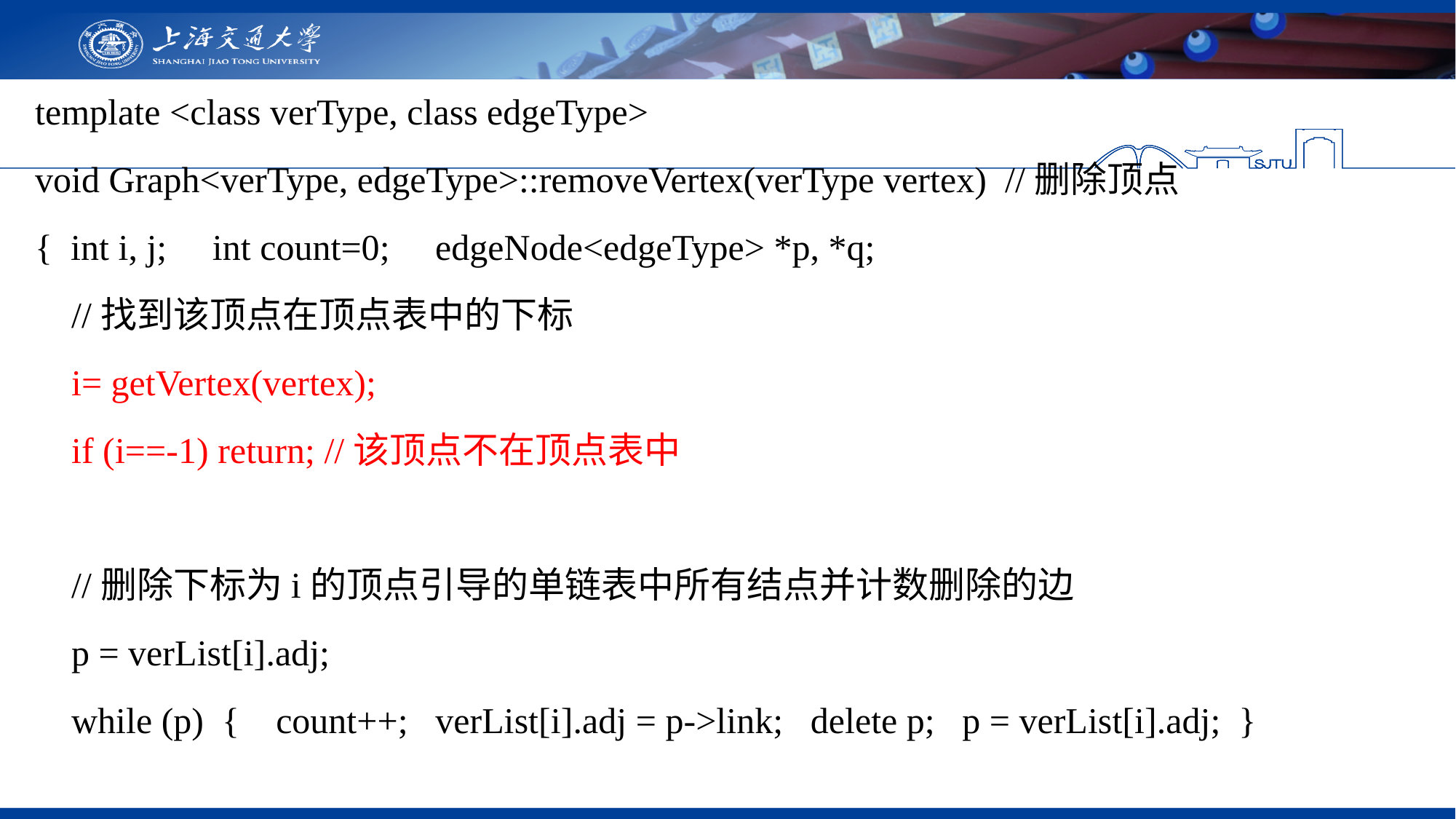

template <class verType, class edgeType>
void Graph<verType, edgeType>::removeVertex(verType vertex)  //删除顶点
{  int i, j;     int count=0;     edgeNode<edgeType> *p, *q;
    //找到该顶点在顶点表中的下标
    i= getVertex(vertex);
    if (i==-1) return; //该顶点不在顶点表中

    //删除下标为i的顶点引导的单链表中所有结点并计数删除的边
    p = verList[i].adj;
    while (p)  {    count++;   verList[i].adj = p->link;   delete p;   p = verList[i].adj;  }